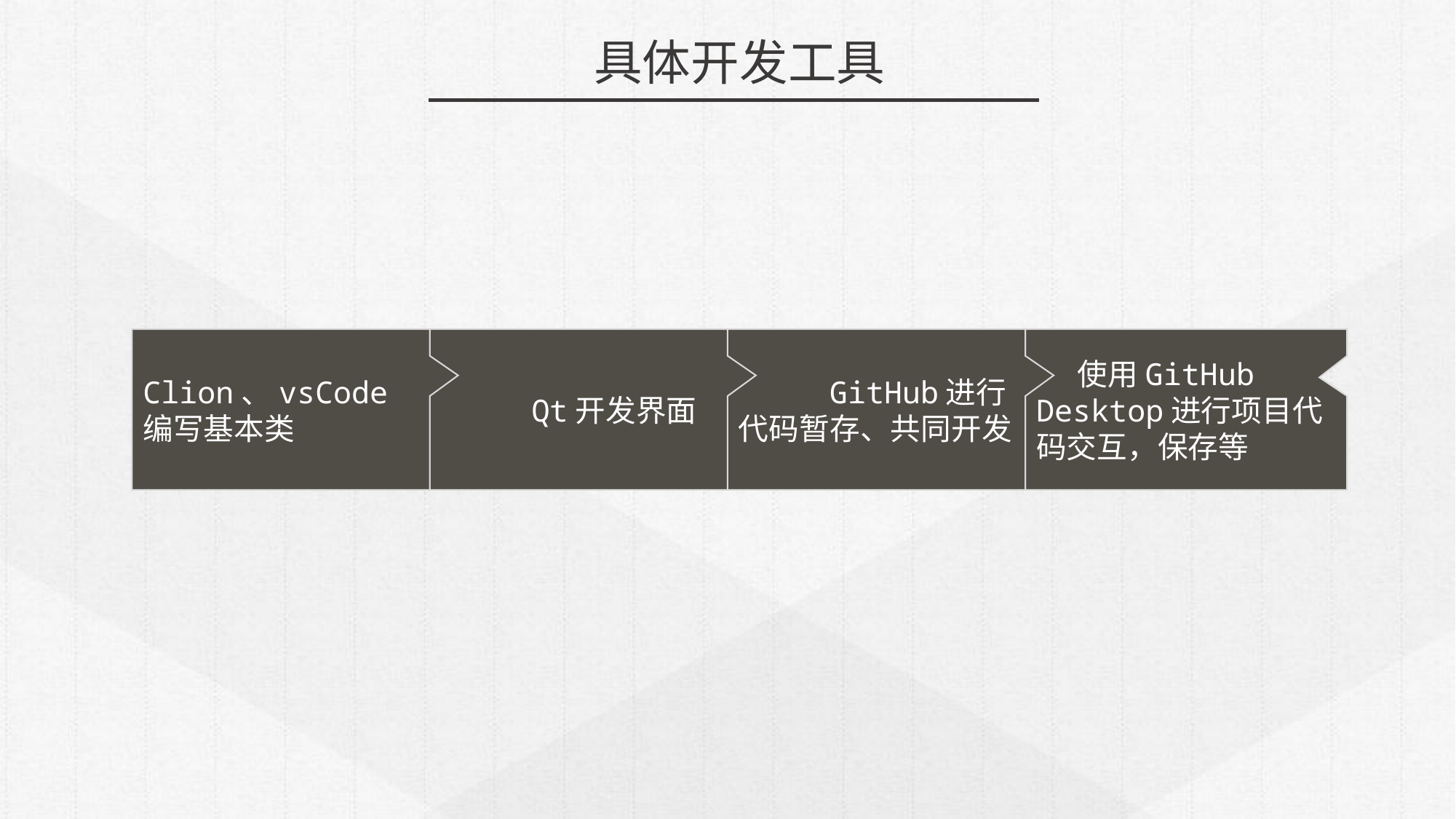

具体开发工具
Clion、vsCode编写基本类
     Qt开发界面
     GitHub进行代码暂存、共同开发
     使用GitHub Desktop进行项目代码交互，保存等